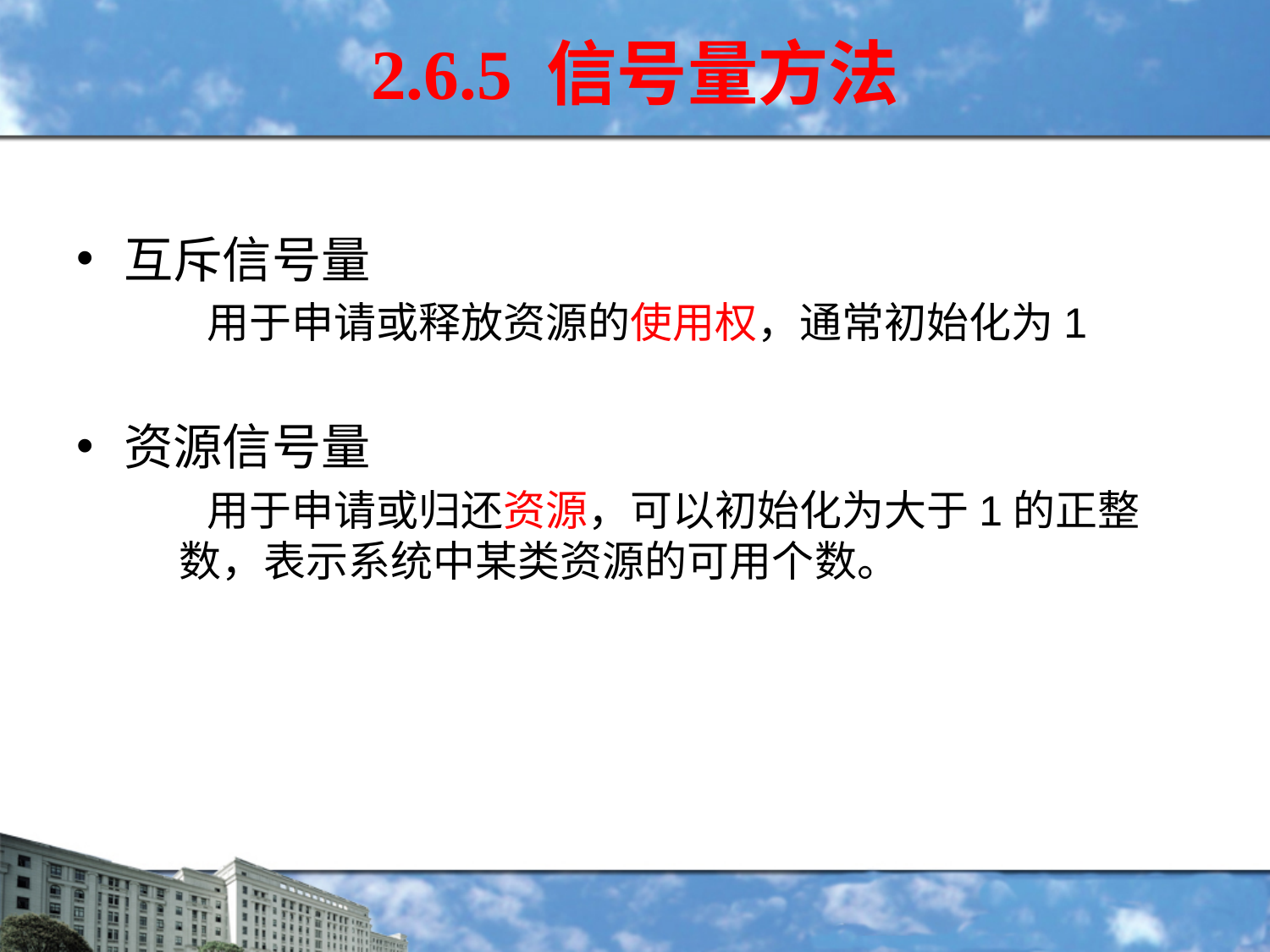

2.6.5 信号量方法
互斥信号量
      用于申请或释放资源的使用权，通常初始化为1

资源信号量
      用于申请或归还资源，可以初始化为大于1的正整数，表示系统中某类资源的可用个数。